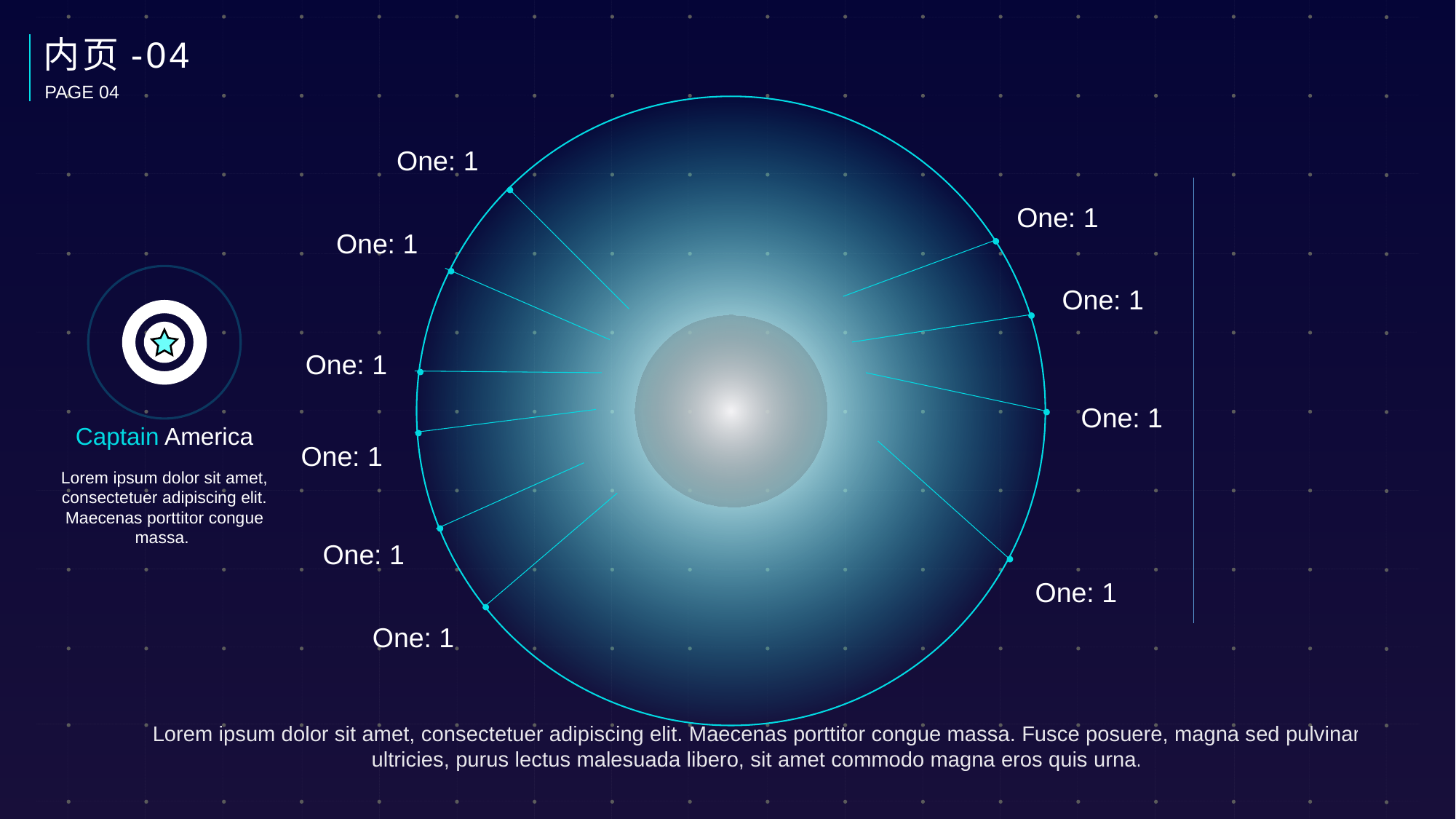

内页-04
PAGE 04

One: 1

One: 1
One: 1

Captain America
Lorem ipsum dolor sit amet, consectetuer adipiscing elit. Maecenas porttitor congue massa.

One: 1

One: 1

One: 1

One: 1

One: 1

One: 1

One: 1
Lorem ipsum dolor sit amet, consectetuer adipiscing elit. Maecenas porttitor congue massa. Fusce posuere, magna sed pulvinar ultricies, purus lectus malesuada libero, sit amet commodo magna eros quis urna.